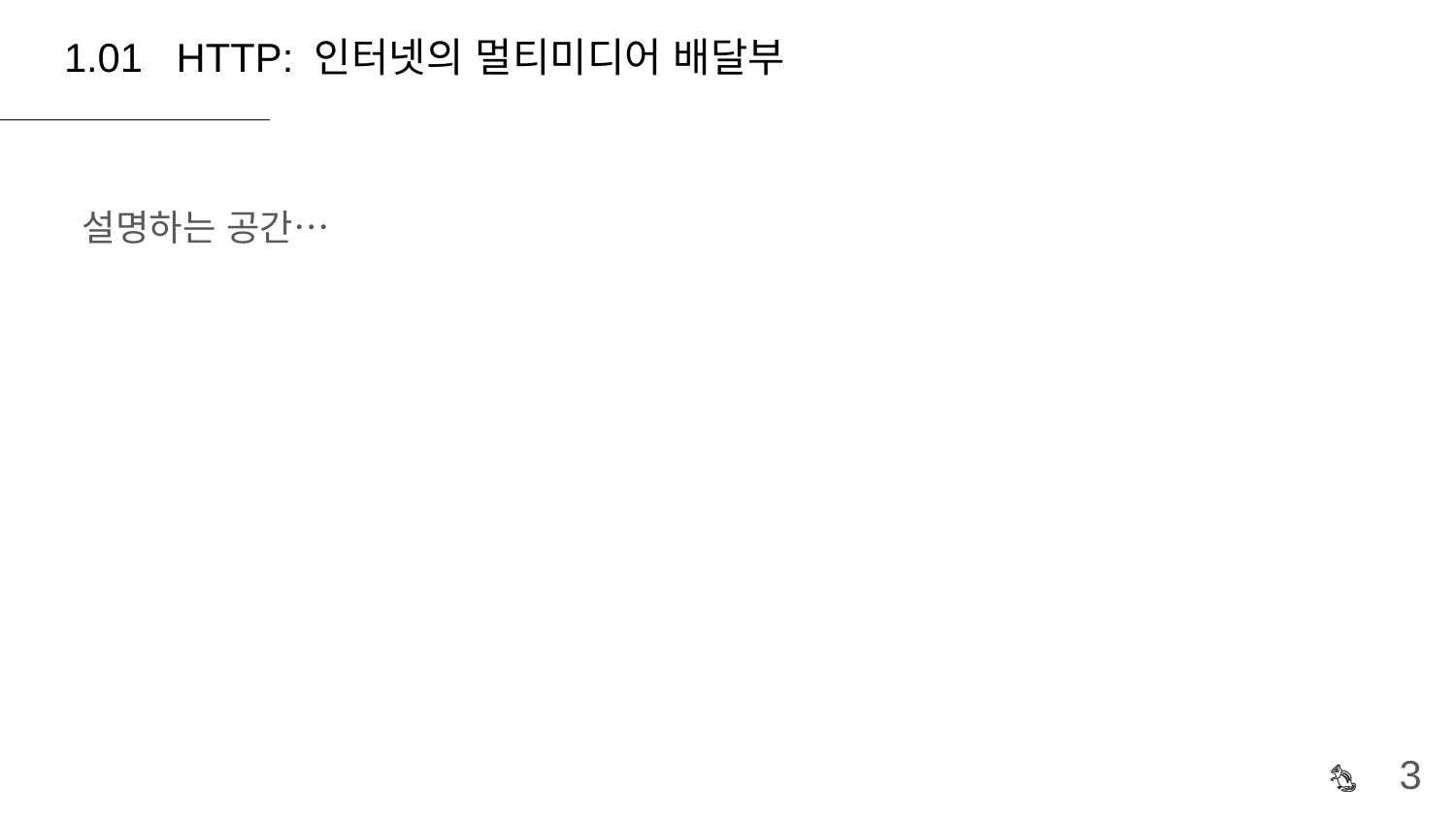

# 1.01   HTTP: 인터넷의 멀티미디어 배달부
설명하는 공간…

3